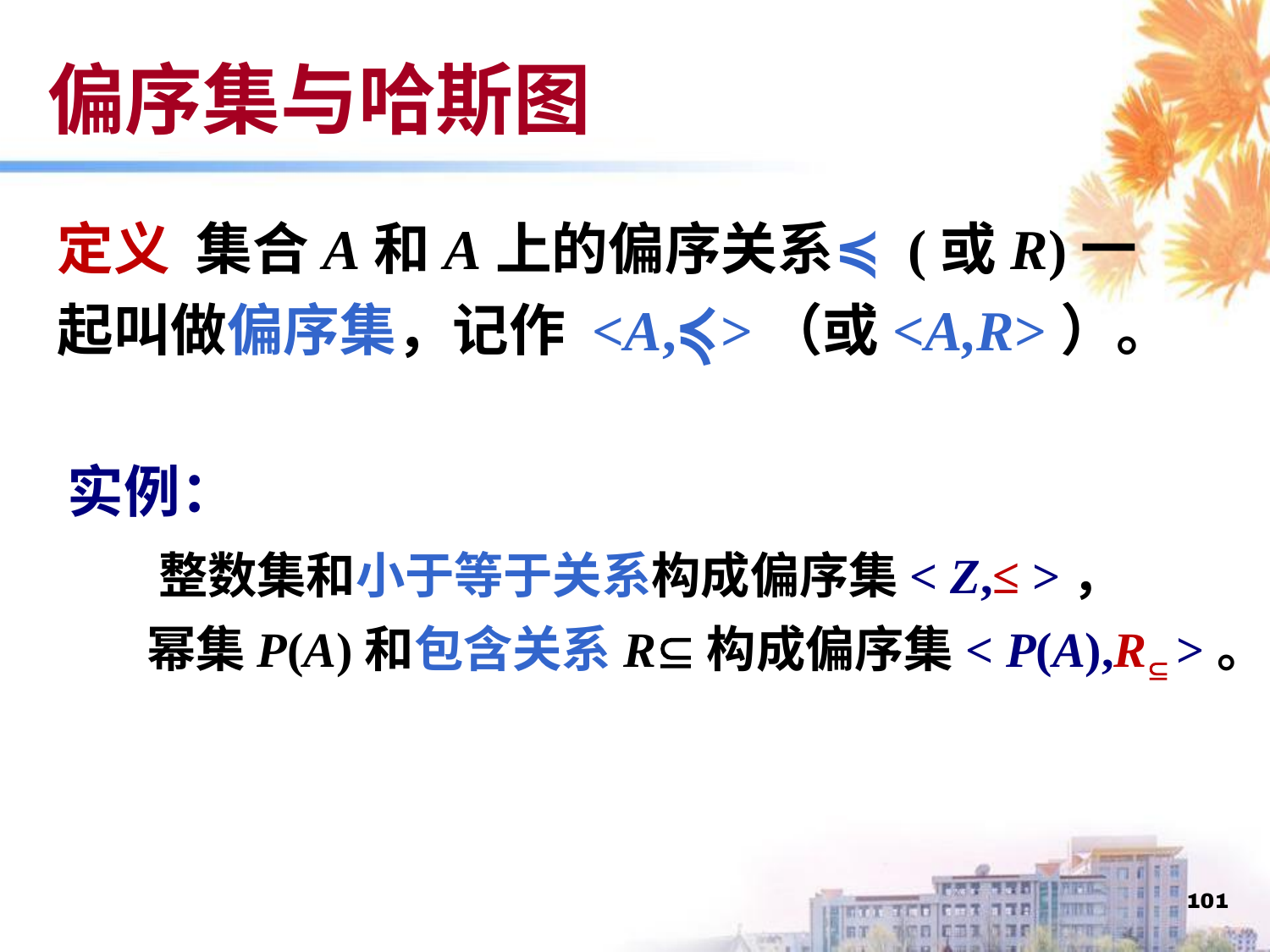

# 偏序集与哈斯图
定义  集合A和A上的偏序关系≼ (或R)一起叫做偏序集，记作 <A,≼>（或<A,R>）。
实例：
      整数集和小于等于关系构成偏序集< Z,≤ >，
      幂集P(A)和包含关系R⊆构成偏序集< P(A),R⊆ >。
101